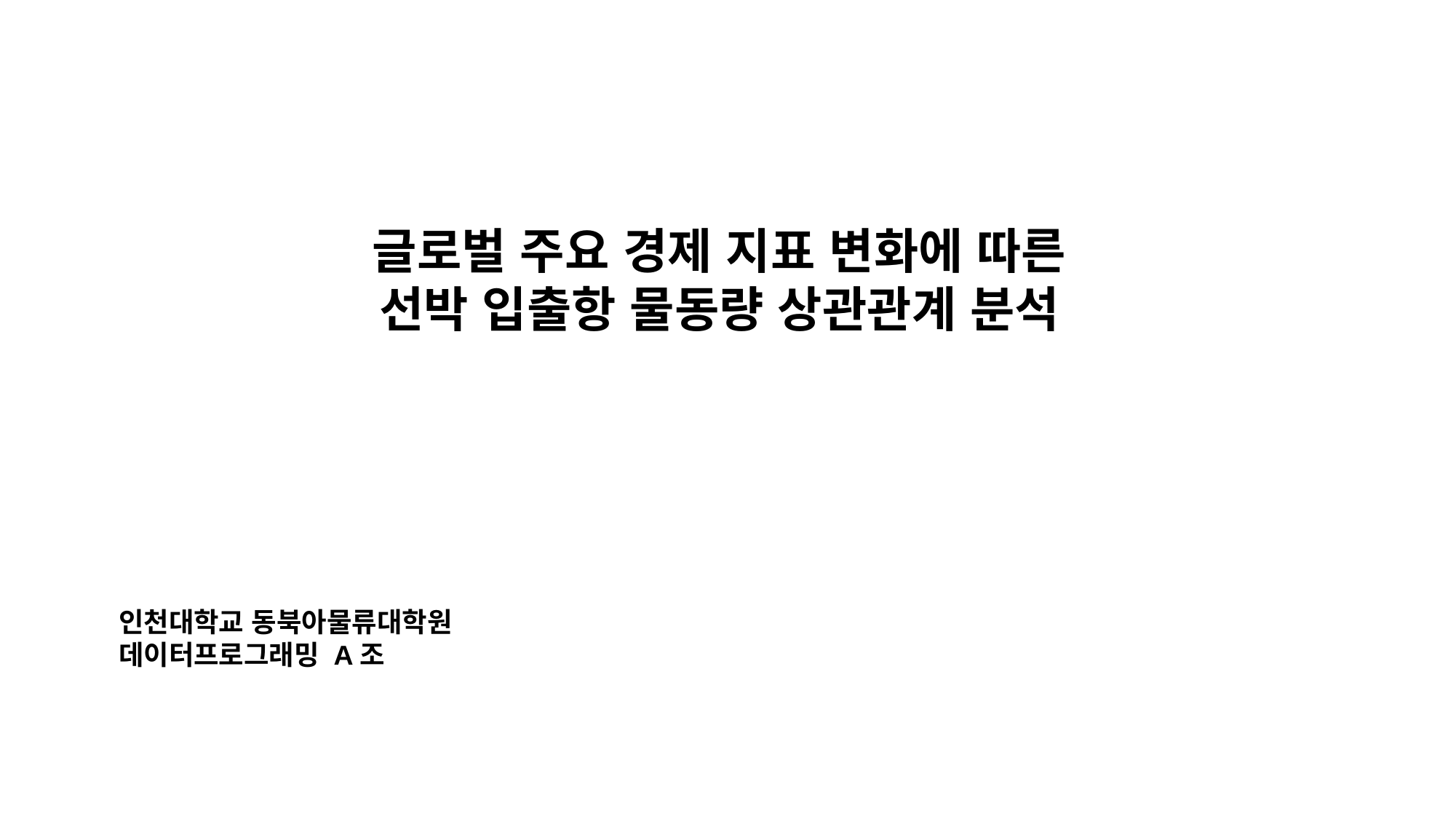

글로벌 주요 경제 지표 변화에 따른
선박 입출항 물동량 상관관계 분석
인천대학교 동북아물류대학원
데이터프로그래밍 A조